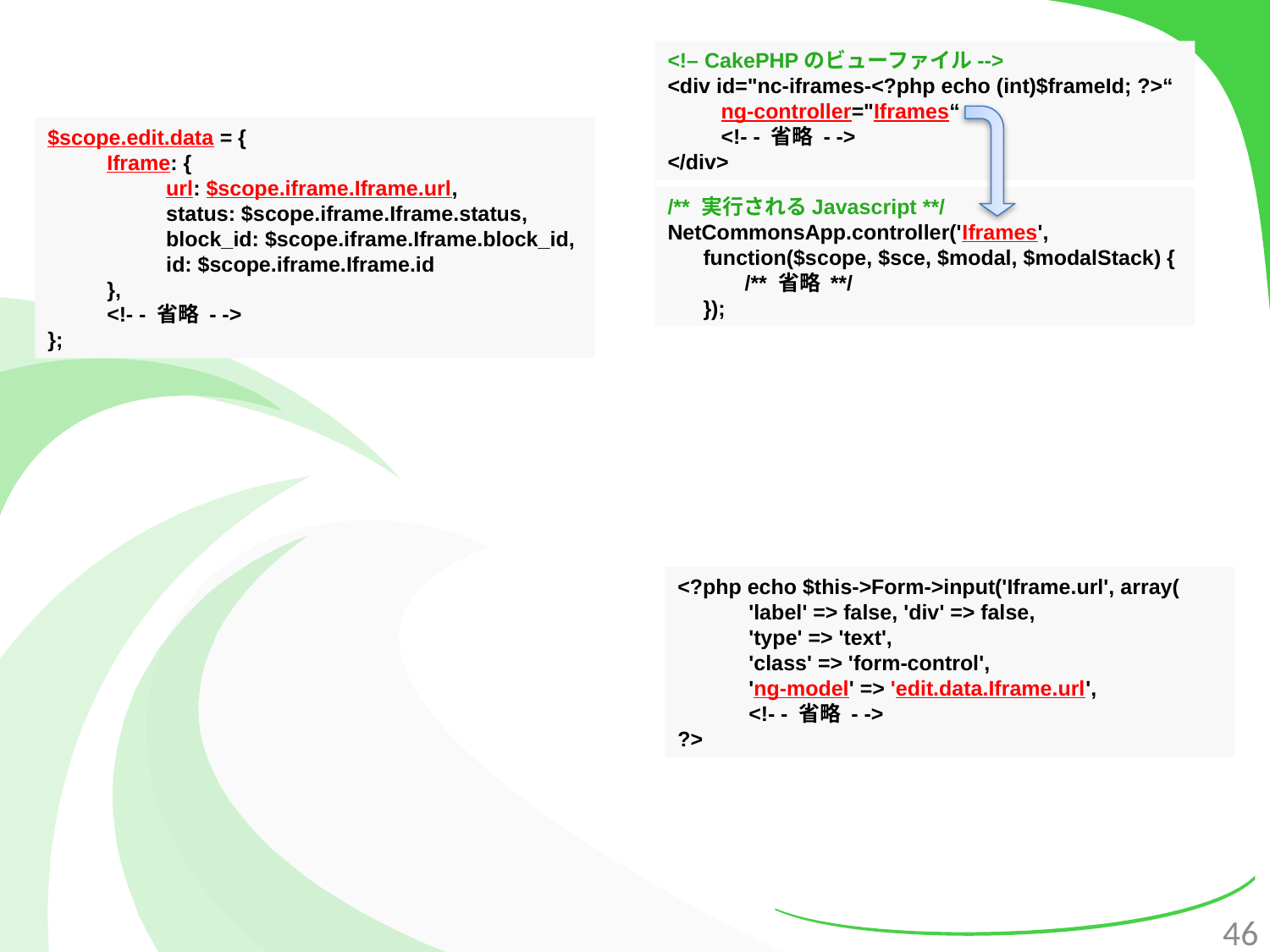

<!– CakePHPのビューファイル-->
<div id="nc-iframes-<?php echo (int)$frameId; ?>“
         ng-controller="Iframes“
         <!- - 省略 - ->
</div>
$scope.edit.data = {
          Iframe: {
                    url: $scope.iframe.Iframe.url,
                    status: $scope.iframe.Iframe.status,
                    block_id: $scope.iframe.Iframe.block_id,
                    id: $scope.iframe.Iframe.id
          },
          <!- - 省略 - ->
};

/** 実行されるJavascript **/
NetCommonsApp.controller('Iframes',
      function($scope, $sce, $modal, $modalStack) {
             /** 省略 **/
      });
<?php echo $this->Form->input('Iframe.url', array(
            'label' => false, 'div' => false,
            'type' => 'text',
            'class' => 'form-control',
            'ng-model' => 'edit.data.Iframe.url',
            <!- - 省略 - ->
?>
46